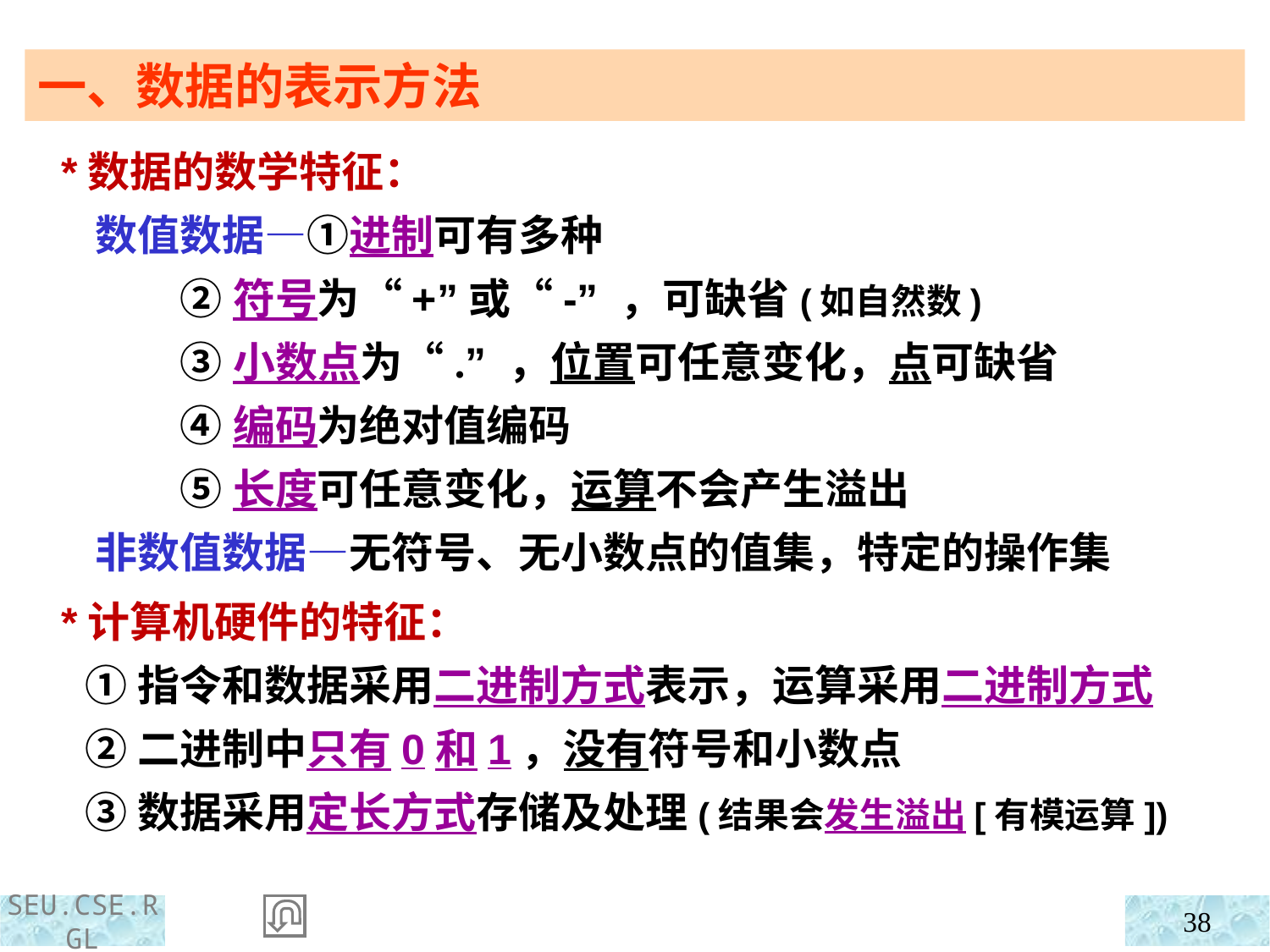

一、数据的表示方法
  *数据的数学特征：
     数值数据—①进制可有多种
               ②符号为“+”或“-” ，可缺省(如自然数)
               ③小数点为“.” ，位置可任意变化，点可缺省
               ④编码为绝对值编码
               ⑤长度可任意变化，运算不会产生溢出
     非数值数据—无符号、无小数点的值集，特定的操作集
  *计算机硬件的特征：
     ①指令和数据采用二进制方式表示，运算采用二进制方式
     ②二进制中只有0和1，没有符号和小数点
     ③数据采用定长方式存储及处理(结果会发生溢出[有模运算])

38